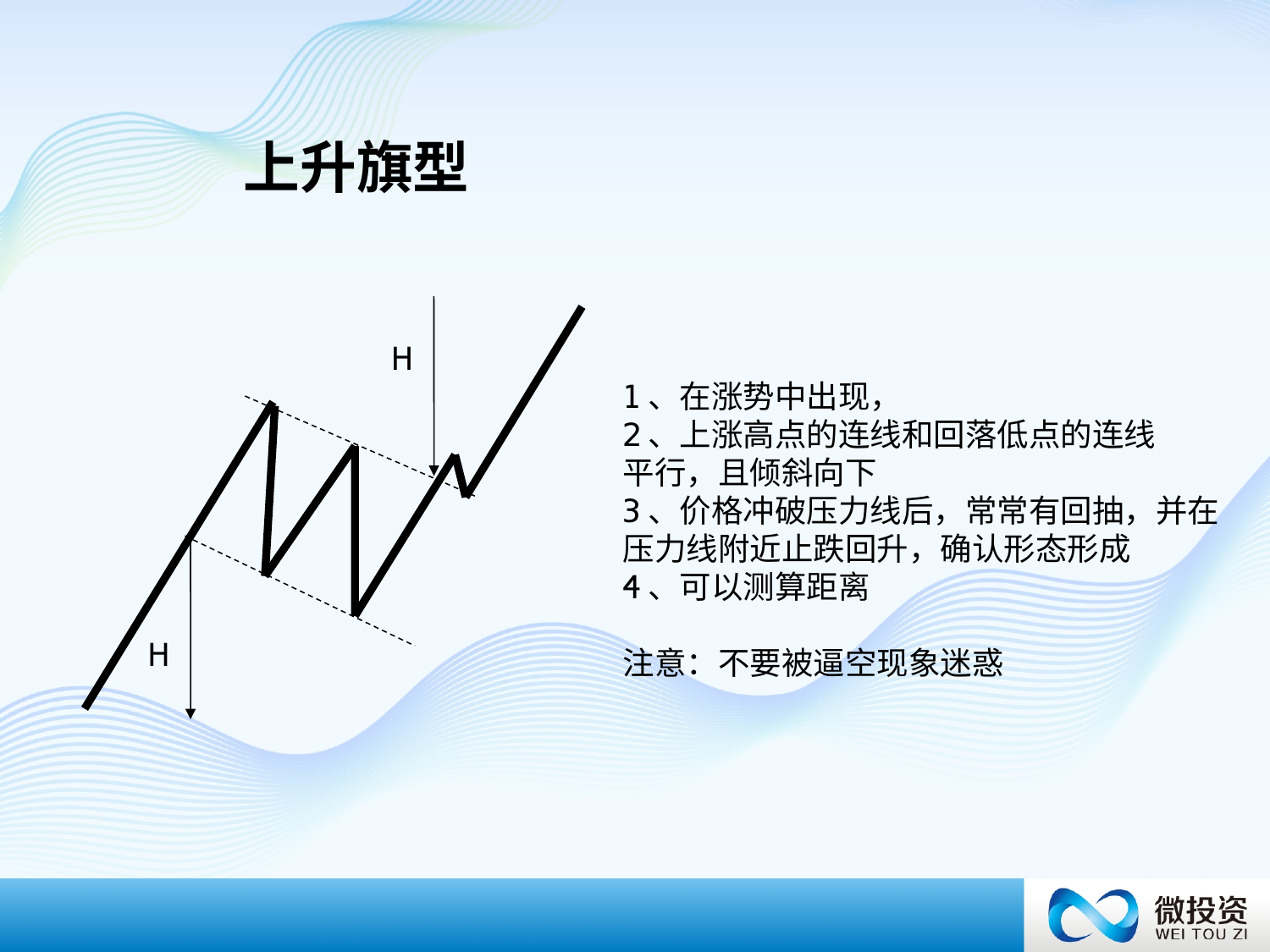

上升旗型

H
1、在涨势中出现，
2、上涨高点的连线和回落低点的连线
平行，且倾斜向下
3、价格冲破压力线后，常常有回抽，并在
压力线附近止跌回升，确认形态形成
4、可以测算距离

注意：不要被逼空现象迷惑

H